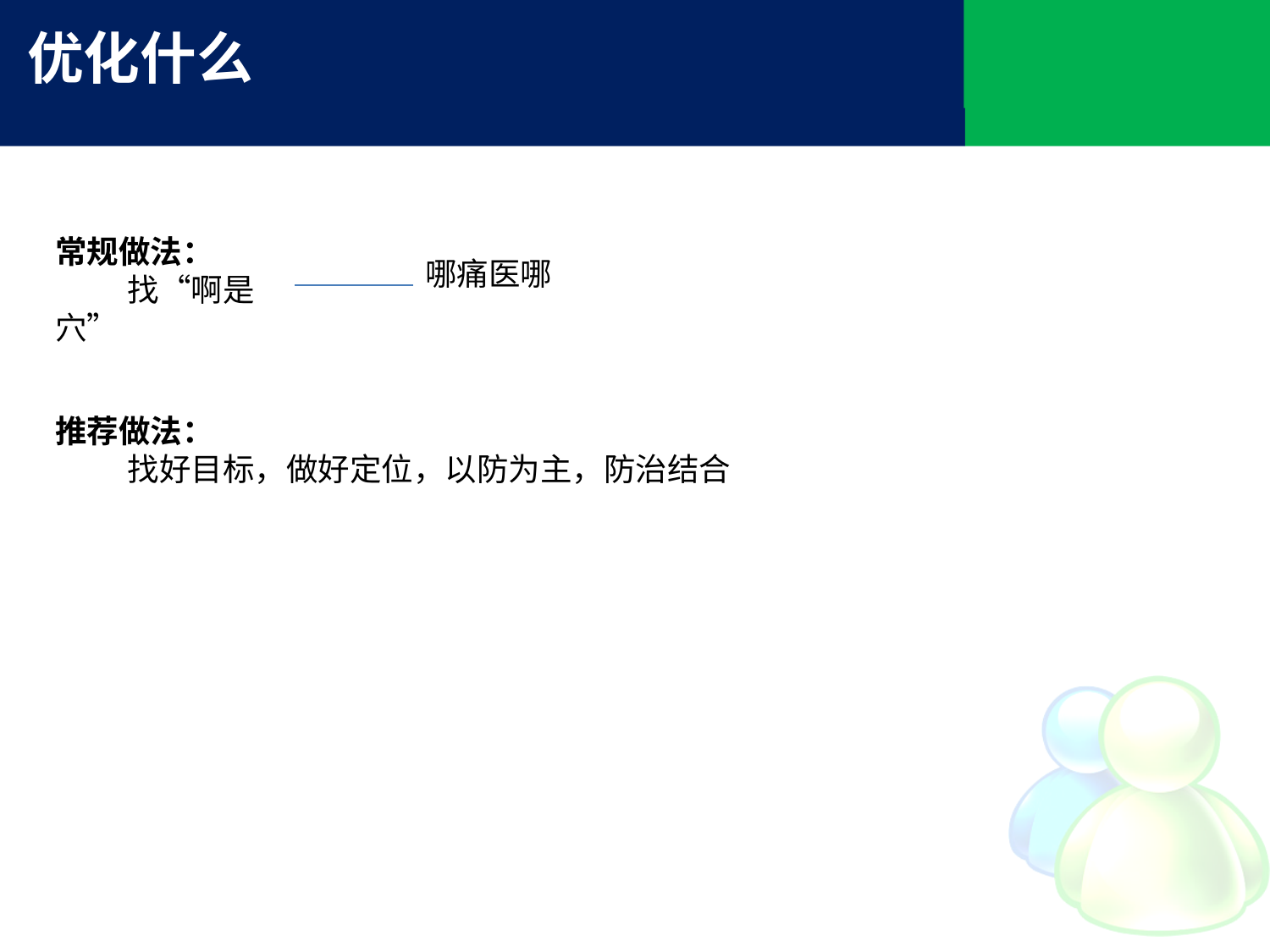

优化什么

哪痛医哪
常规做法：
         找“啊是穴”

推荐做法：
         找好目标，做好定位，以防为主，防治结合